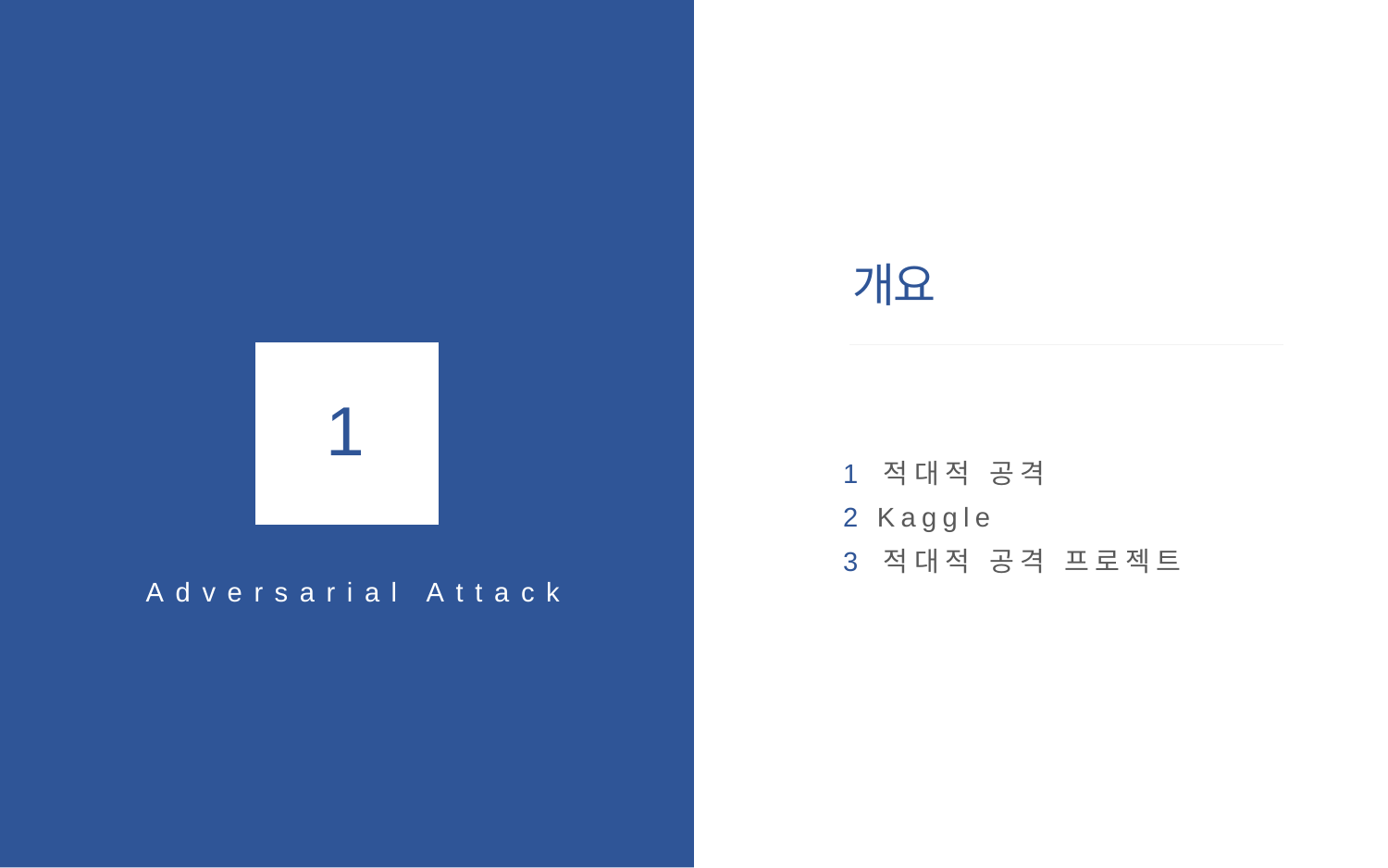

개요
# 1
1 적대적 공격
2 Kaggle
3 적대적 공격 프로젝트

Adversarial Attack